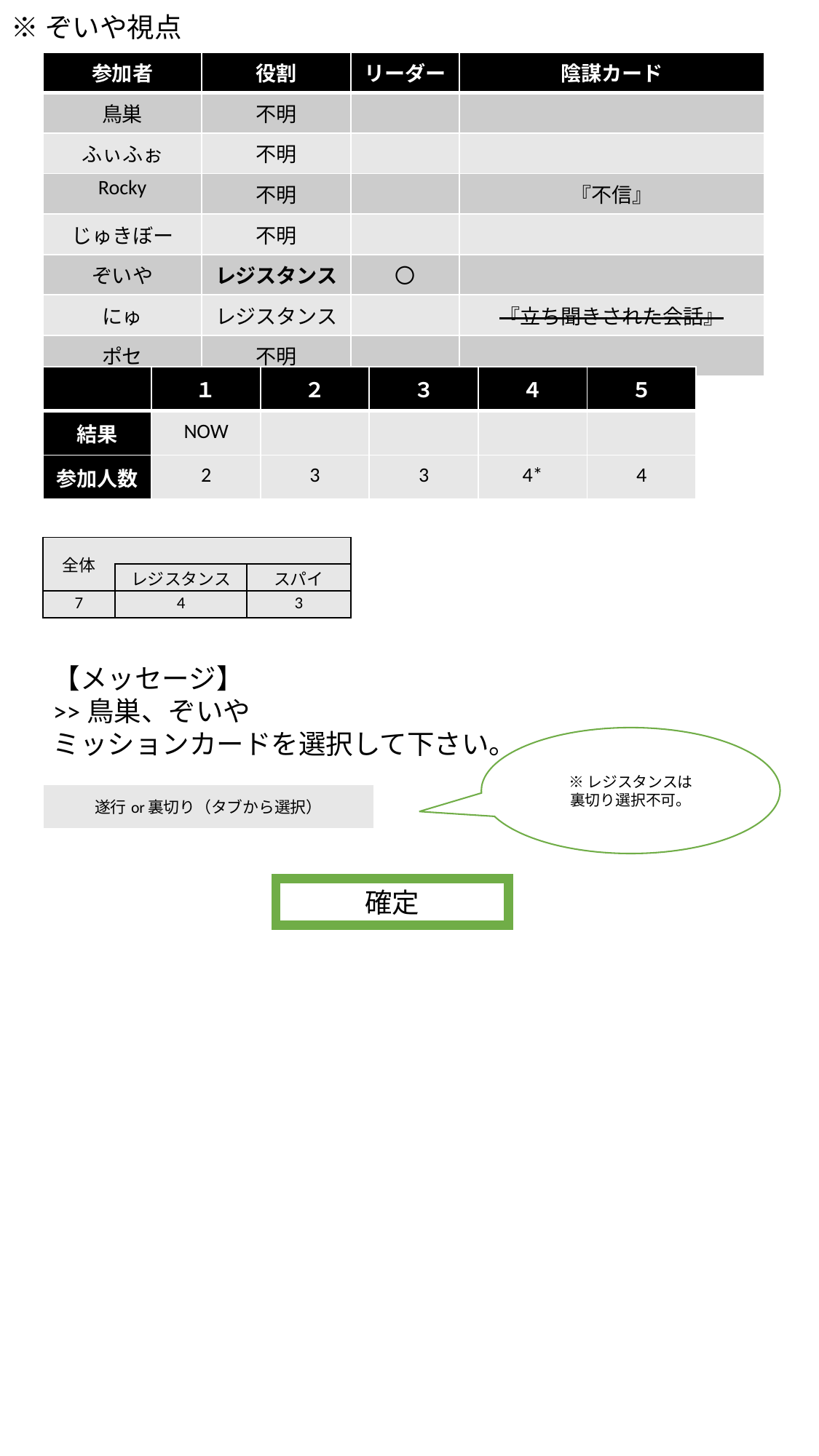

※ぞいや視点
| 参加者 | 役割 | リーダー | 陰謀カード |
| --- | --- | --- | --- |
| 鳥巣 | 不明 |  |  |
| ふぃふぉ | 不明 |  |  |
| Rocky | 不明 |  | 『不信』 |
| じゅきぼー | 不明 |  |  |
| ぞいや | レジスタンス | 〇 |  |
| にゅ | レジスタンス |  | 『立ち聞きされた会話』 |
| ポセ | 不明 |  |  |
|  | １ | ２ | ３ | ４ | ５ |
| --- | --- | --- | --- | --- | --- |
| 結果 | NOW |  |  |  |  |
| 参加人数 | 2 | 3 | 3 | 4\* | 4 |
| 全体 |  |  |
| --- | --- | --- |
|  | レジスタンス | スパイ |
| 7 | 4 | 3 |
【メッセージ】
>>鳥巣、ぞいや
ミッションカードを選択して下さい。
※レジスタンスは
裏切り選択不可。
| 遂行or裏切り（タブから選択） |
| --- |
確定